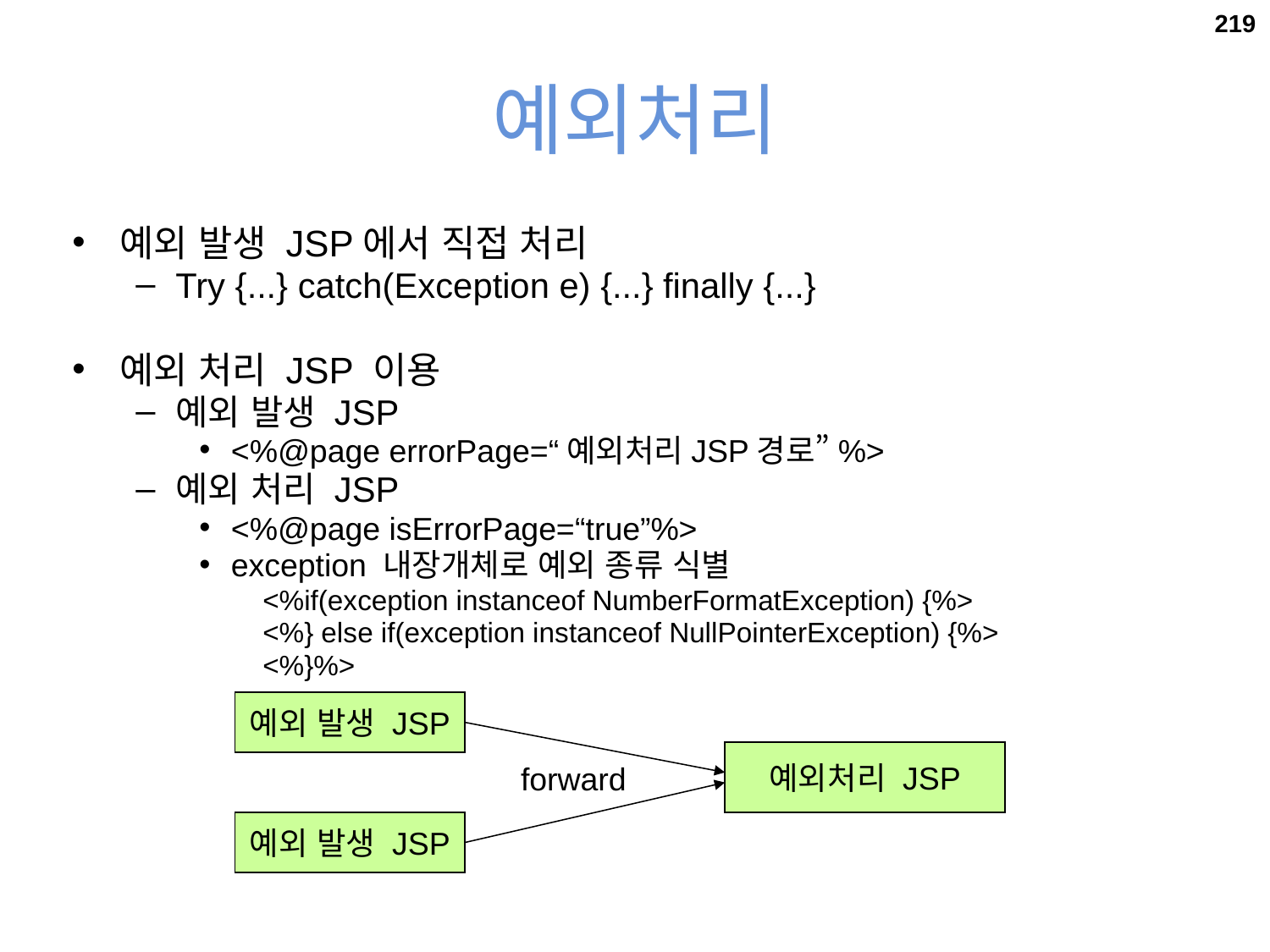

219
# 예외처리
예외 발생 JSP에서 직접 처리
Try {...} catch(Exception e) {...} finally {...}

예외 처리 JSP 이용
예외 발생 JSP
<%@page errorPage=“예외처리JSP경로”%>
예외 처리 JSP
<%@page isErrorPage=“true”%>
exception 내장개체로 예외 종류 식별
<%if(exception instanceof NumberFormatException) {%>
<%} else if(exception instanceof NullPointerException) {%>
<%}%>
예외 발생 JSP

예외처리 JSP
forward

예외 발생 JSP